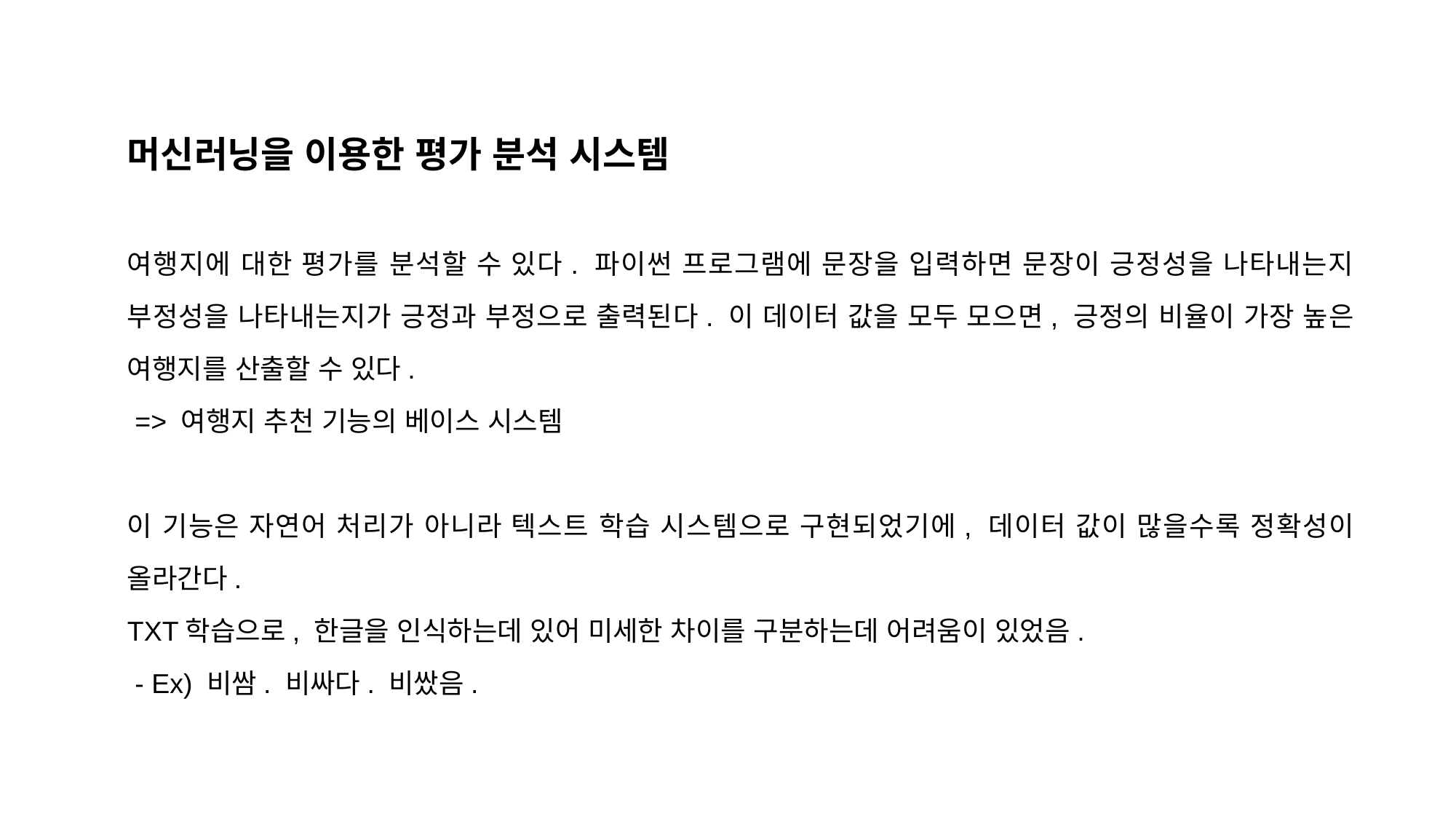

머신러닝을 이용한 평가 분석 시스템

여행지에 대한 평가를 분석할 수 있다. 파이썬 프로그램에 문장을 입력하면 문장이 긍정성을 나타내는지 부정성을 나타내는지가 긍정과 부정으로 출력된다. 이 데이터 값을 모두 모으면, 긍정의 비율이 가장 높은 여행지를 산출할 수 있다.
 => 여행지 추천 기능의 베이스 시스템

이 기능은 자연어 처리가 아니라 텍스트 학습 시스템으로 구현되었기에, 데이터 값이 많을수록 정확성이 올라간다.
TXT학습으로, 한글을 인식하는데 있어 미세한 차이를 구분하는데 어려움이 있었음.
 - Ex) 비쌈. 비싸다. 비쌌음.